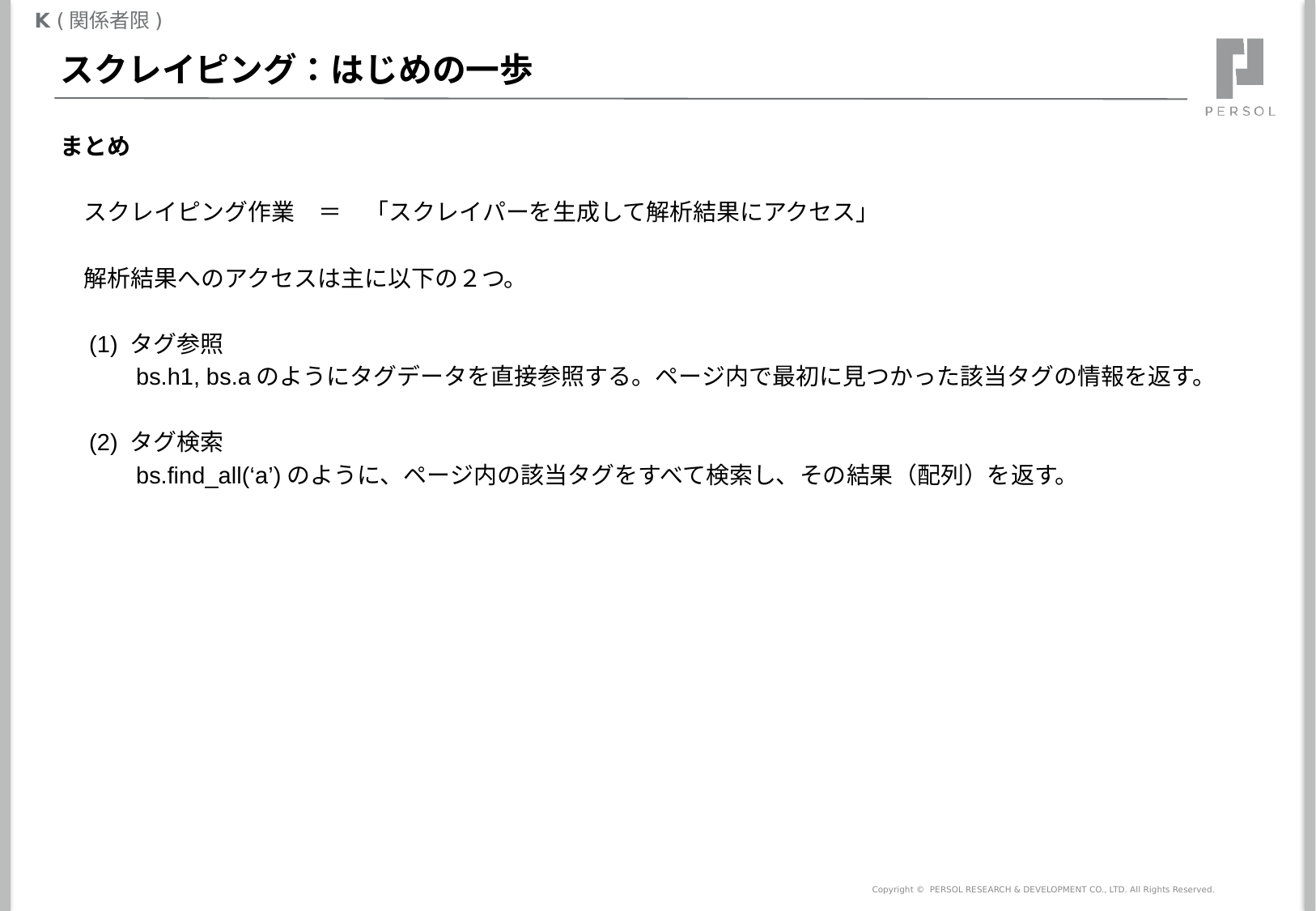

# スクレイピング：はじめの一歩
まとめ

　スクレイピング作業　＝　「スクレイパーを生成して解析結果にアクセス」

　解析結果へのアクセスは主に以下の２つ。

　(1) タグ参照
　　　bs.h1, bs.aのようにタグデータを直接参照する。ページ内で最初に見つかった該当タグの情報を返す。

　(2) タグ検索
　　　bs.find_all(‘a’)のように、ページ内の該当タグをすべて検索し、その結果（配列）を返す。